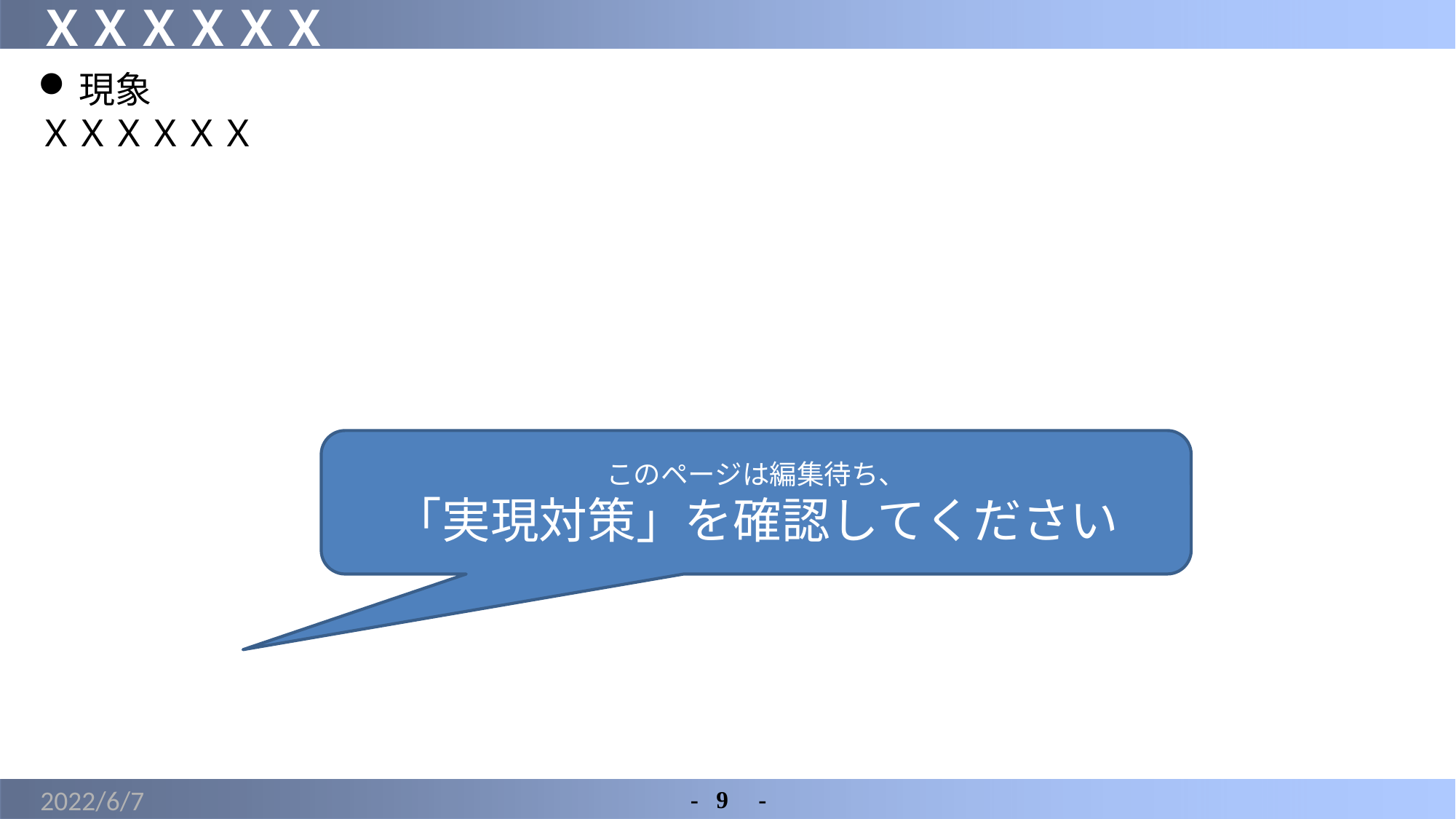

# ＸＸＸＸＸＸ
現象
ＸＸＸＸＸＸ
このページは編集待ち、
「実現対策」を確認してください
2022/6/7
-	9　-